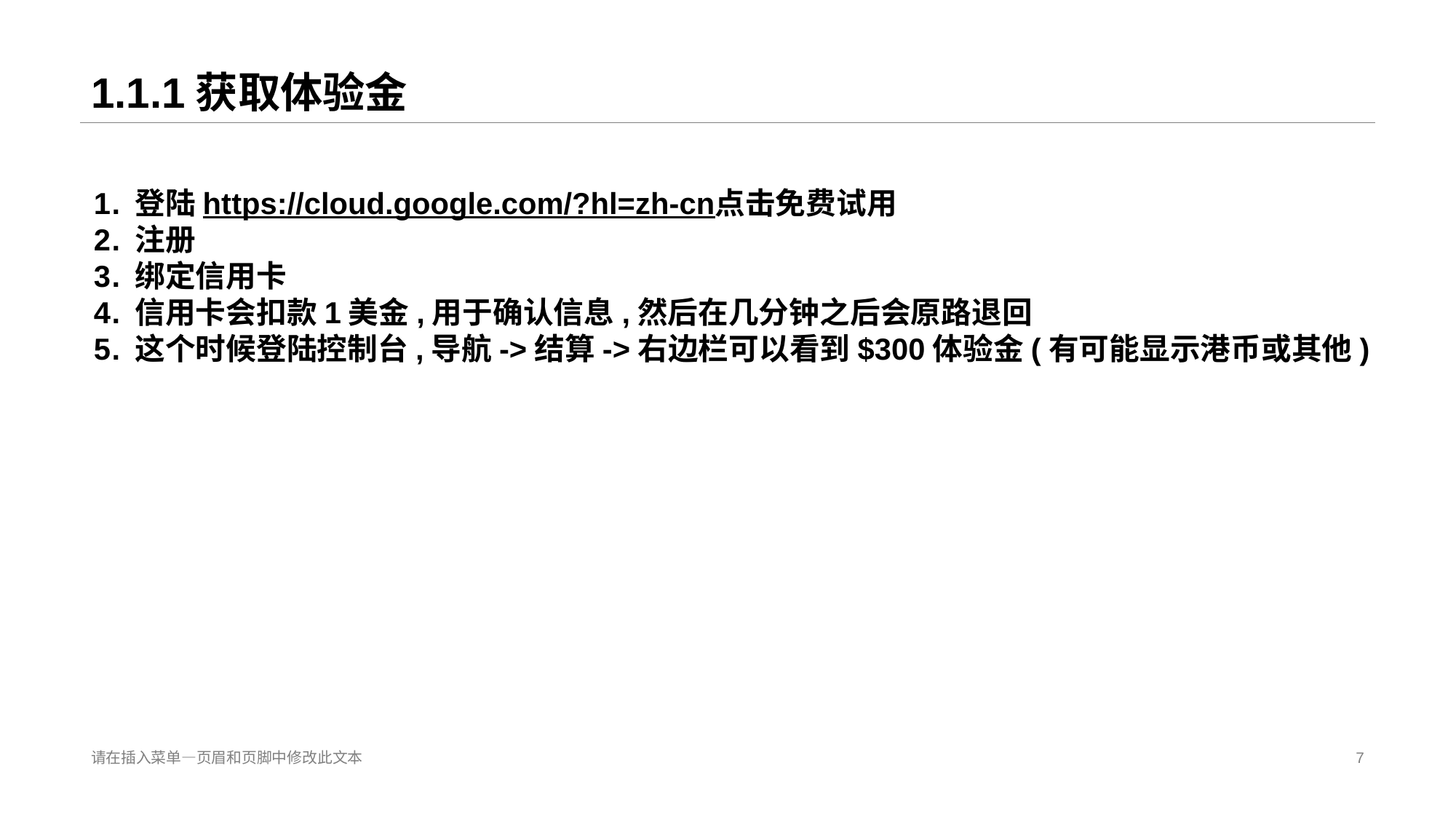

# 1.1.1获取体验金
登陆https://cloud.google.com/?hl=zh-cn点击免费试用
注册
绑定信用卡
信用卡会扣款1美金,用于确认信息,然后在几分钟之后会原路退回
这个时候登陆控制台,导航->结算->右边栏可以看到$300体验金(有可能显示港币或其他)
请在插入菜单—页眉和页脚中修改此文本
7